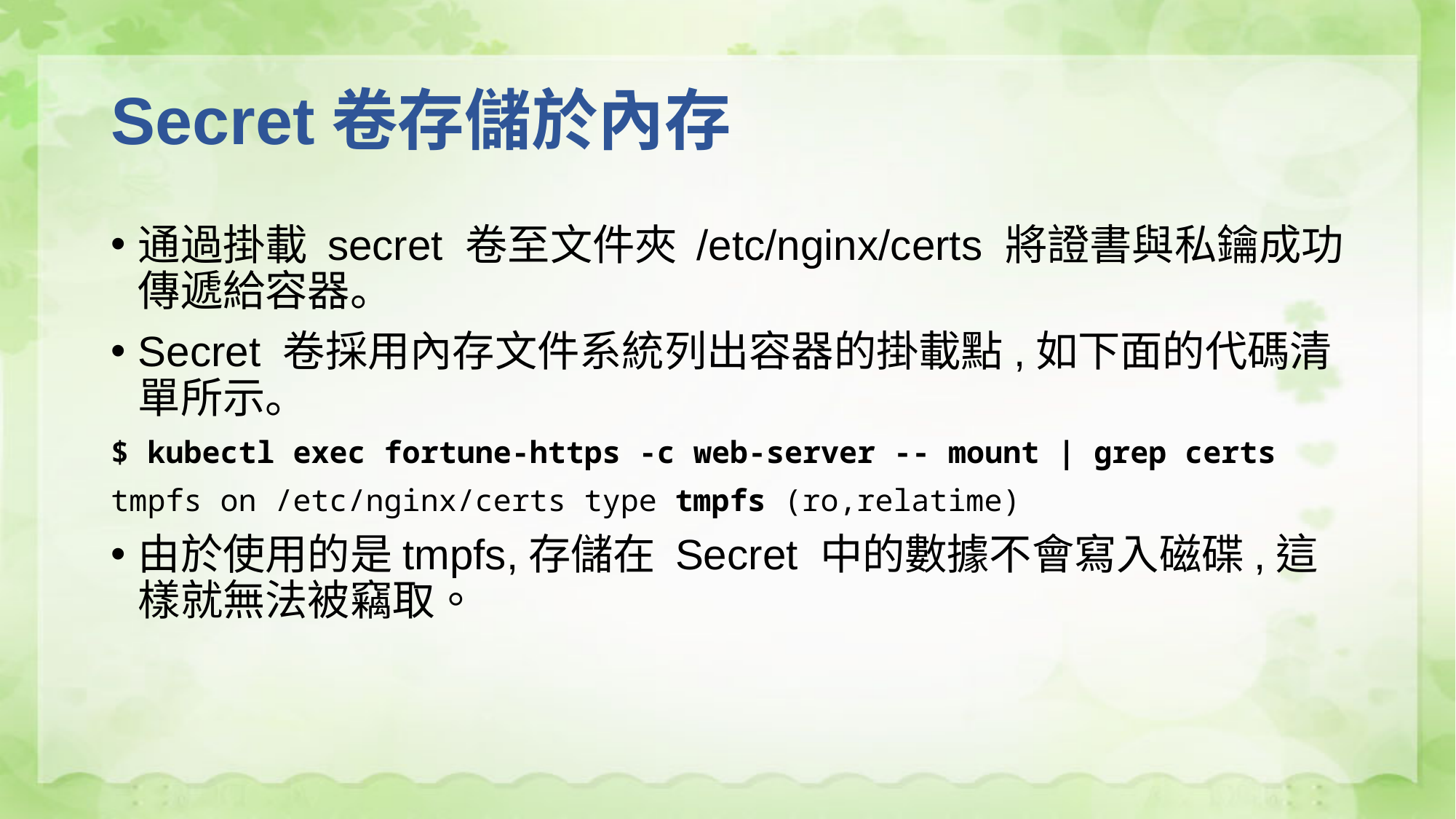

# Secret卷存儲於內存
通過掛載 secret 卷至文件夾 /etc/nginx/certs 將證書與私鑰成功傳遞給容器。
Secret 卷採用內存文件系統列出容器的掛載點,如下面的代碼清單所示。
$ kubectl exec fortune-https -c web-server -- mount | grep certs
tmpfs on /etc/nginx/certs type tmpfs (ro,relatime)
由於使用的是tmpfs,存儲在 Secret 中的數據不會寫入磁碟,這樣就無法被竊取。